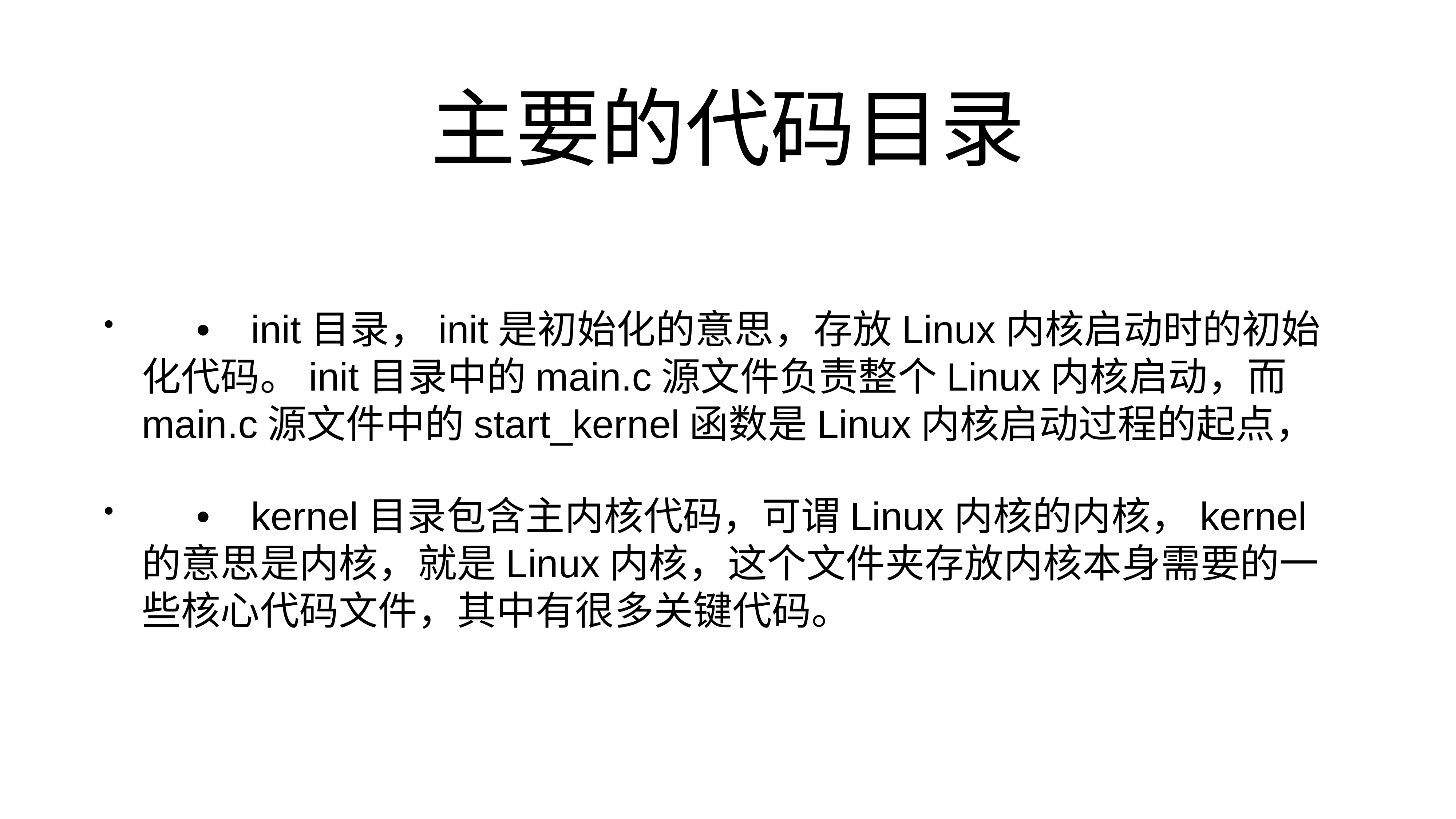

# 主要的代码目录
	•	init目录，init是初始化的意思，存放Linux内核启动时的初始化代码。init目录中的main.c源文件负责整个Linux内核启动，而main.c源文件中的start_kernel函数是Linux内核启动过程的起点，
	•	kernel目录包含主内核代码，可谓Linux内核的内核，kernel的意思是内核，就是Linux内核，这个文件夹存放内核本身需要的一些核心代码文件，其中有很多关键代码。